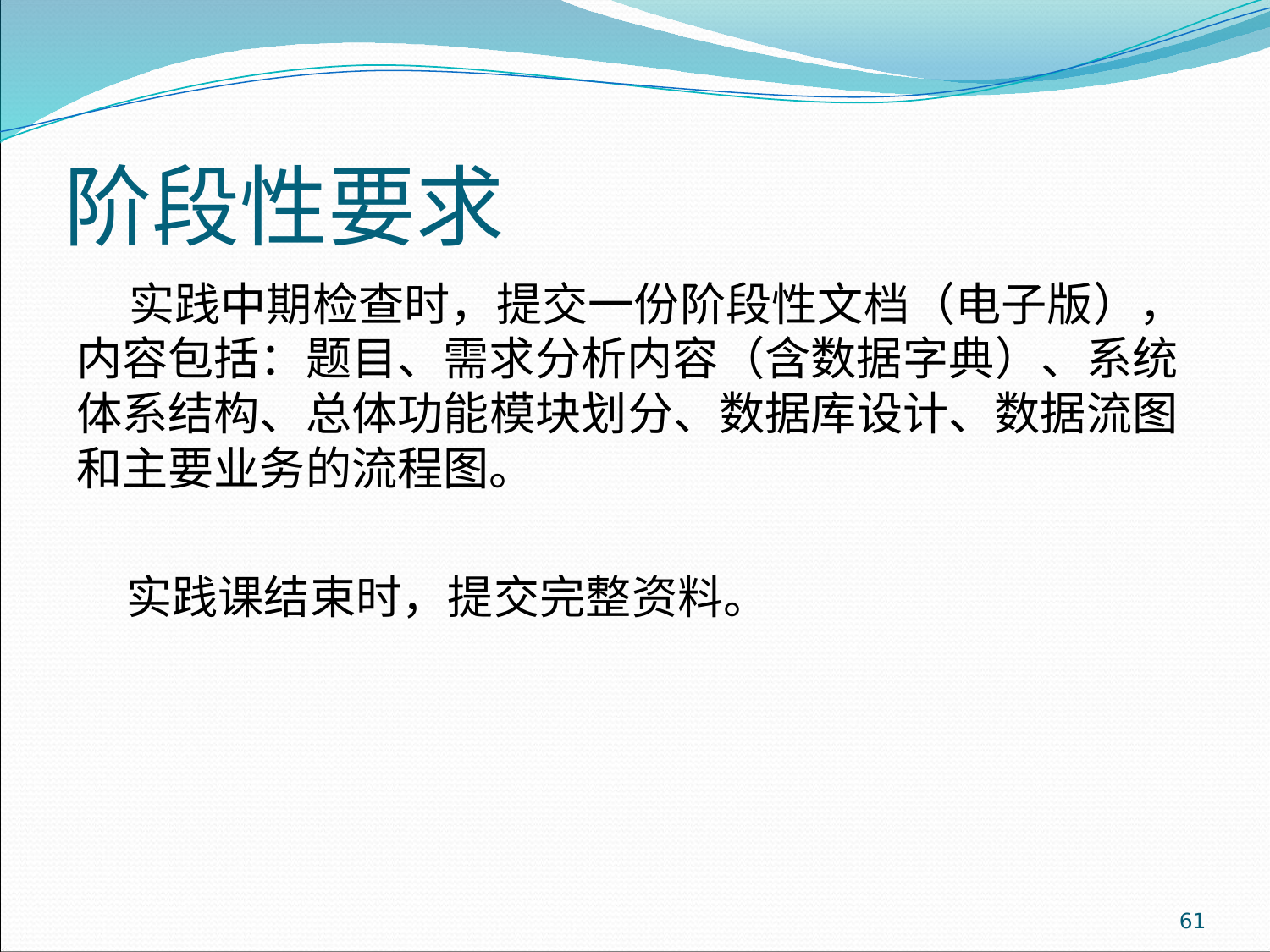

# 阶段性要求
    实践中期检查时，提交一份阶段性文档（电子版），内容包括：题目、需求分析内容（含数据字典）、系统体系结构、总体功能模块划分、数据库设计、数据流图和主要业务的流程图。

实践课结束时，提交完整资料。
61